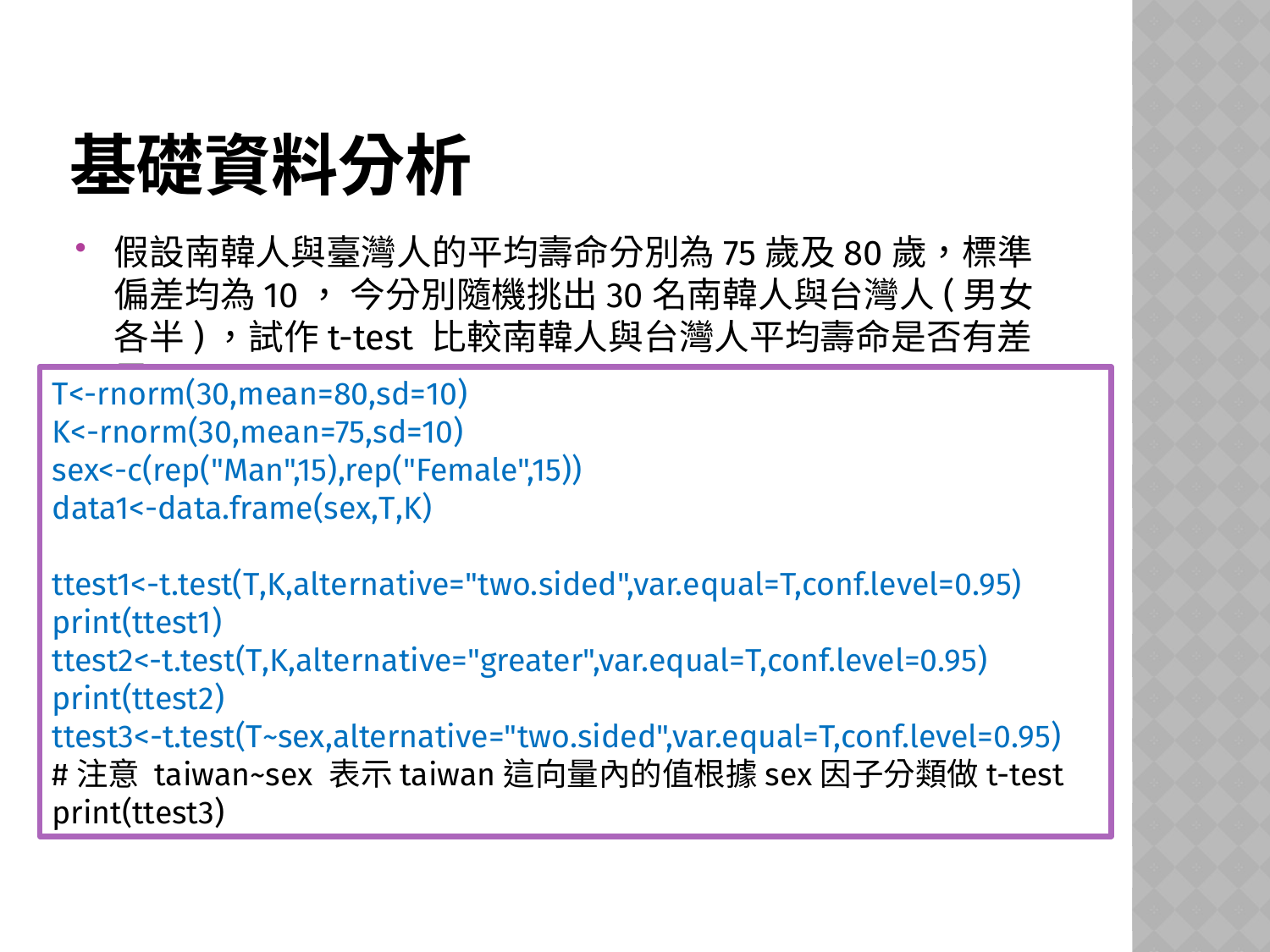

# 基礎資料分析
假設南韓人與臺灣人的平均壽命分別為75歲及80歲，標準偏差均為10， 今分別隨機挑出30名南韓人與台灣人(男女各半)，試作t-test 比較南韓人與台灣人平均壽命是否有差異?
T<-rnorm(30,mean=80,sd=10)
K<-rnorm(30,mean=75,sd=10)
sex<-c(rep("Man",15),rep("Female",15))
data1<-data.frame(sex,T,K)

ttest1<-t.test(T,K,alternative="two.sided",var.equal=T,conf.level=0.95)
print(ttest1)
ttest2<-t.test(T,K,alternative="greater",var.equal=T,conf.level=0.95)
print(ttest2)
ttest3<-t.test(T~sex,alternative="two.sided",var.equal=T,conf.level=0.95)
#注意 taiwan~sex 表示taiwan這向量內的值根據sex因子分類做t-test
print(ttest3)